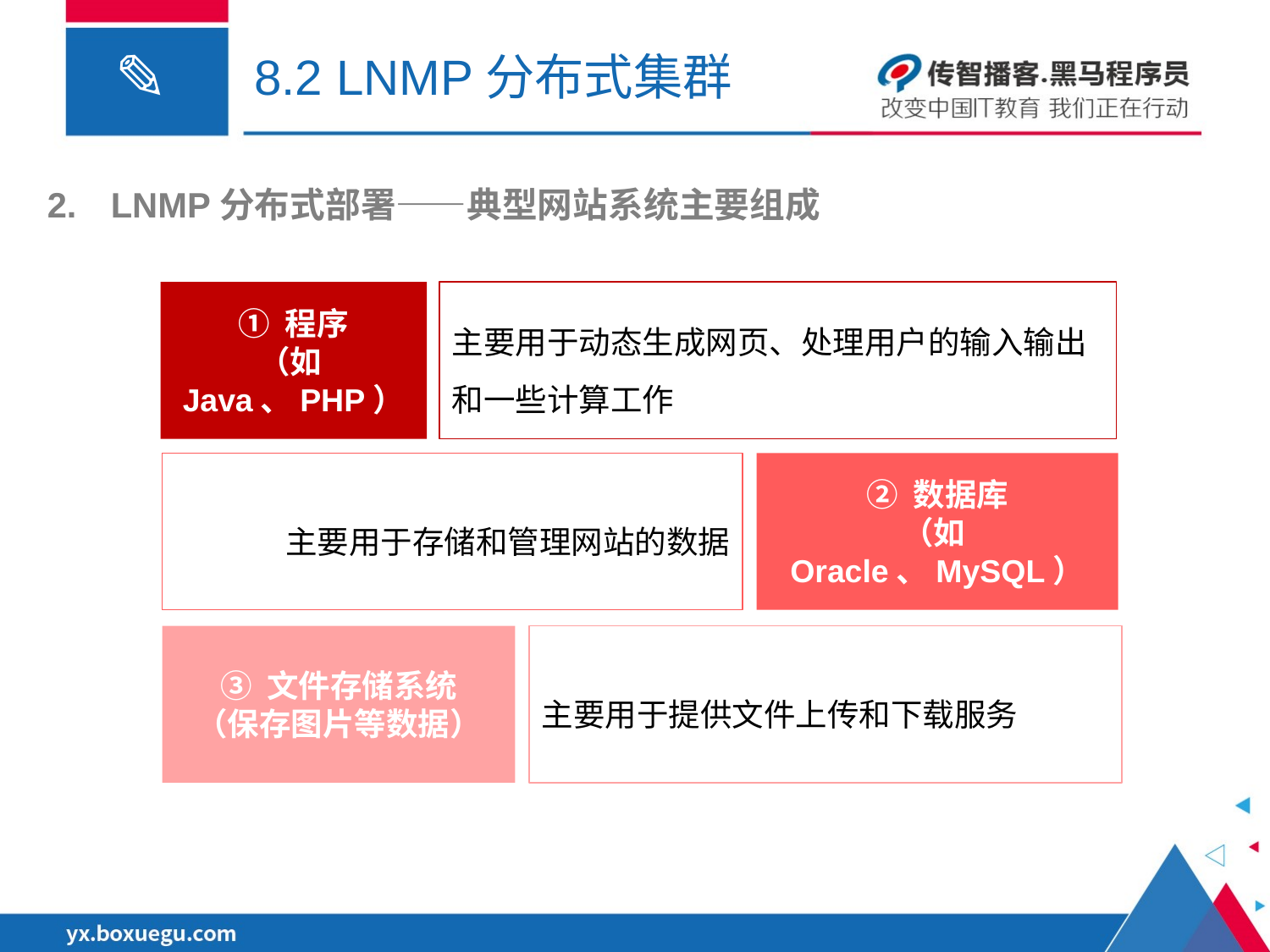

# 8.2 LNMP分布式集群
LNMP分布式部署——典型网站系统主要组成
① 程序
（如Java、PHP）
主要用于动态生成网页、处理用户的输入输出和一些计算工作
主要用于存储和管理网站的数据
② 数据库
（如Oracle、MySQL）
③ 文件存储系统
（保存图片等数据）
主要用于提供文件上传和下载服务